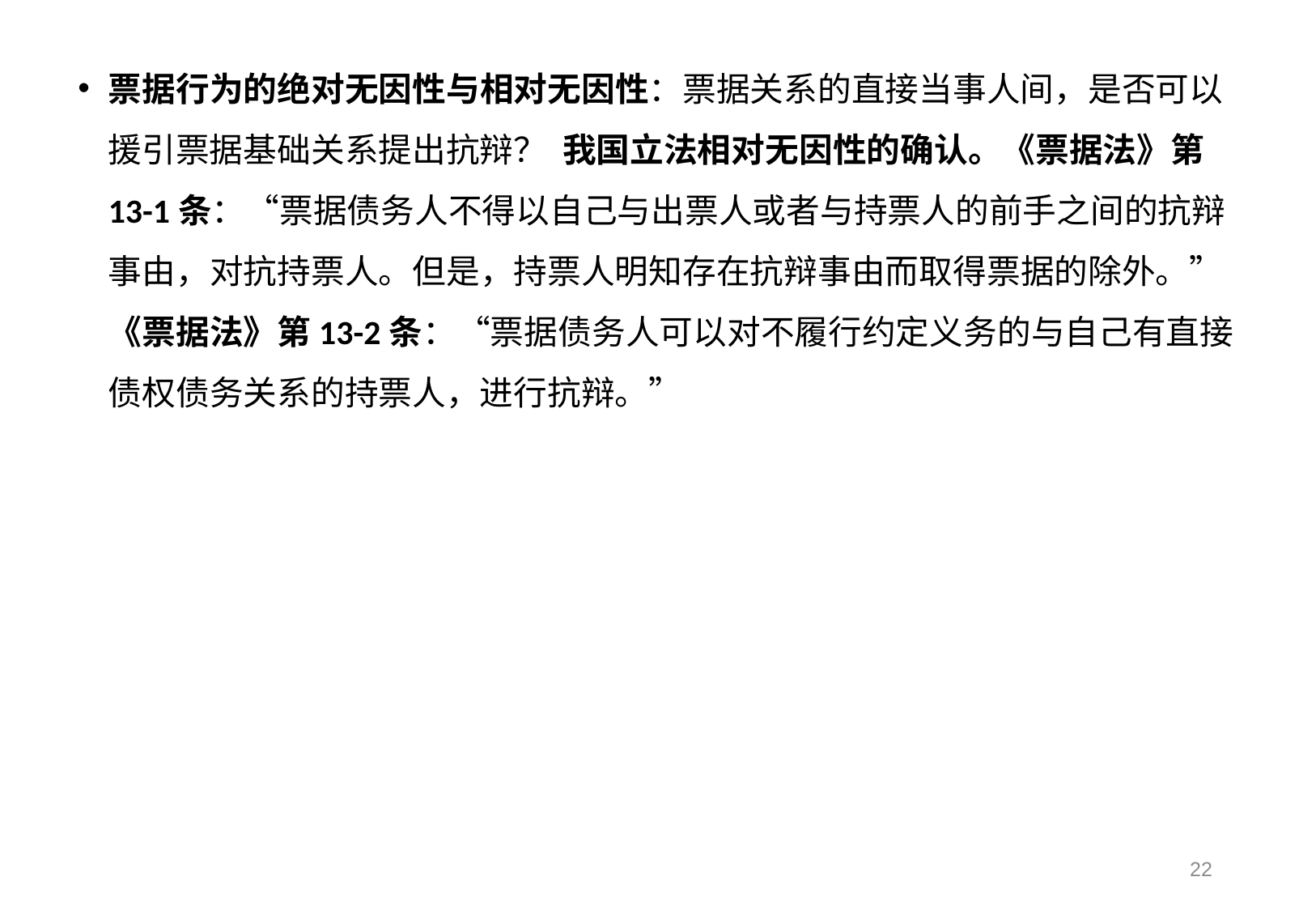

票据行为的绝对无因性与相对无因性：票据关系的直接当事人间，是否可以援引票据基础关系提出抗辩？  我国立法相对无因性的确认。《票据法》第13-1条：“票据债务人不得以自己与出票人或者与持票人的前手之间的抗辩事由，对抗持票人。但是，持票人明知存在抗辩事由而取得票据的除外。”《票据法》第13-2条：“票据债务人可以对不履行约定义务的与自己有直接债权债务关系的持票人，进行抗辩。”

22